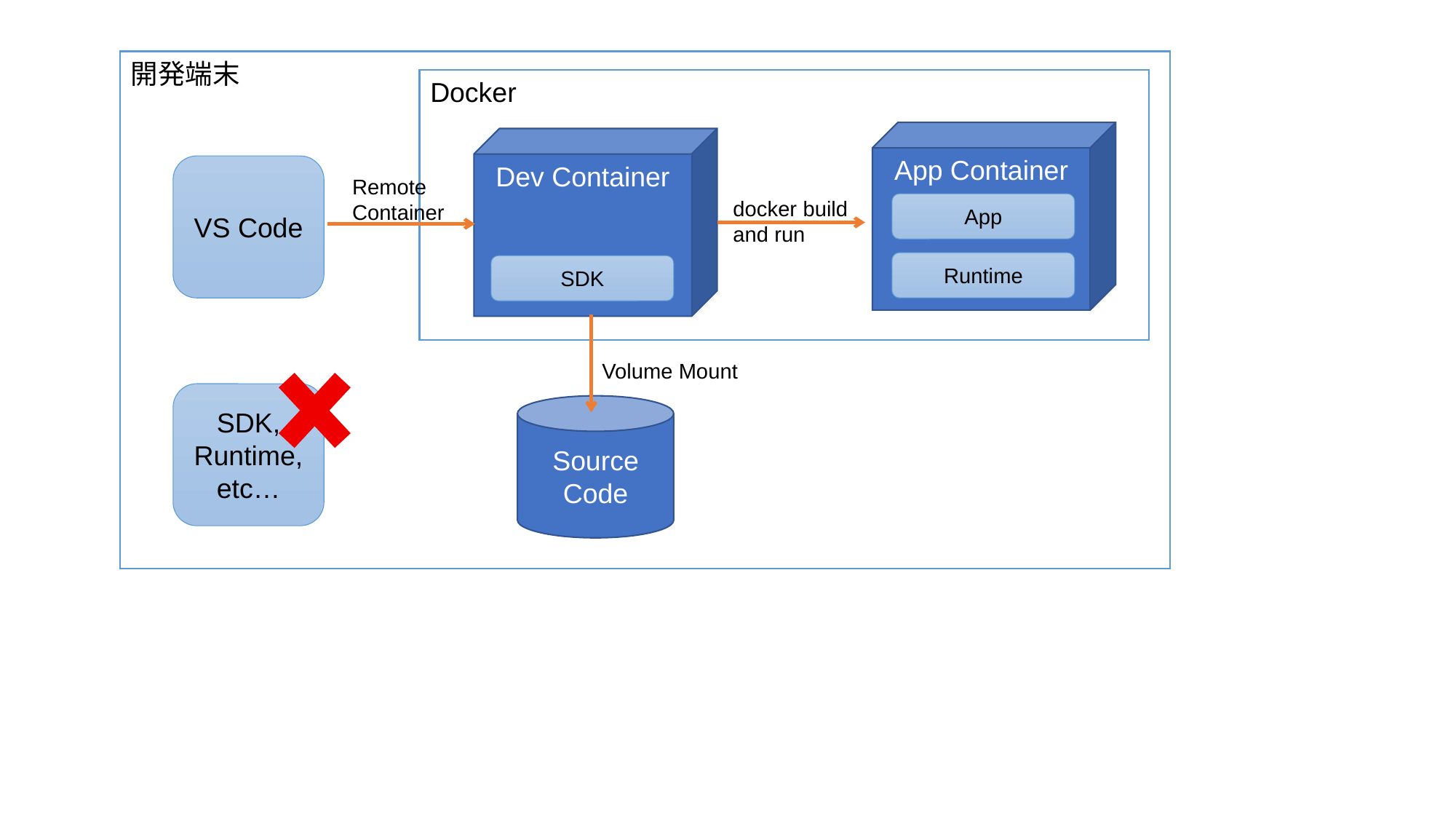

開発端末
Docker
App Container
Dev Container
VS Code
Remote Container
docker build and run
App
Runtime
SDK
Volume Mount

SDK, Runtime, etc…
Source Code